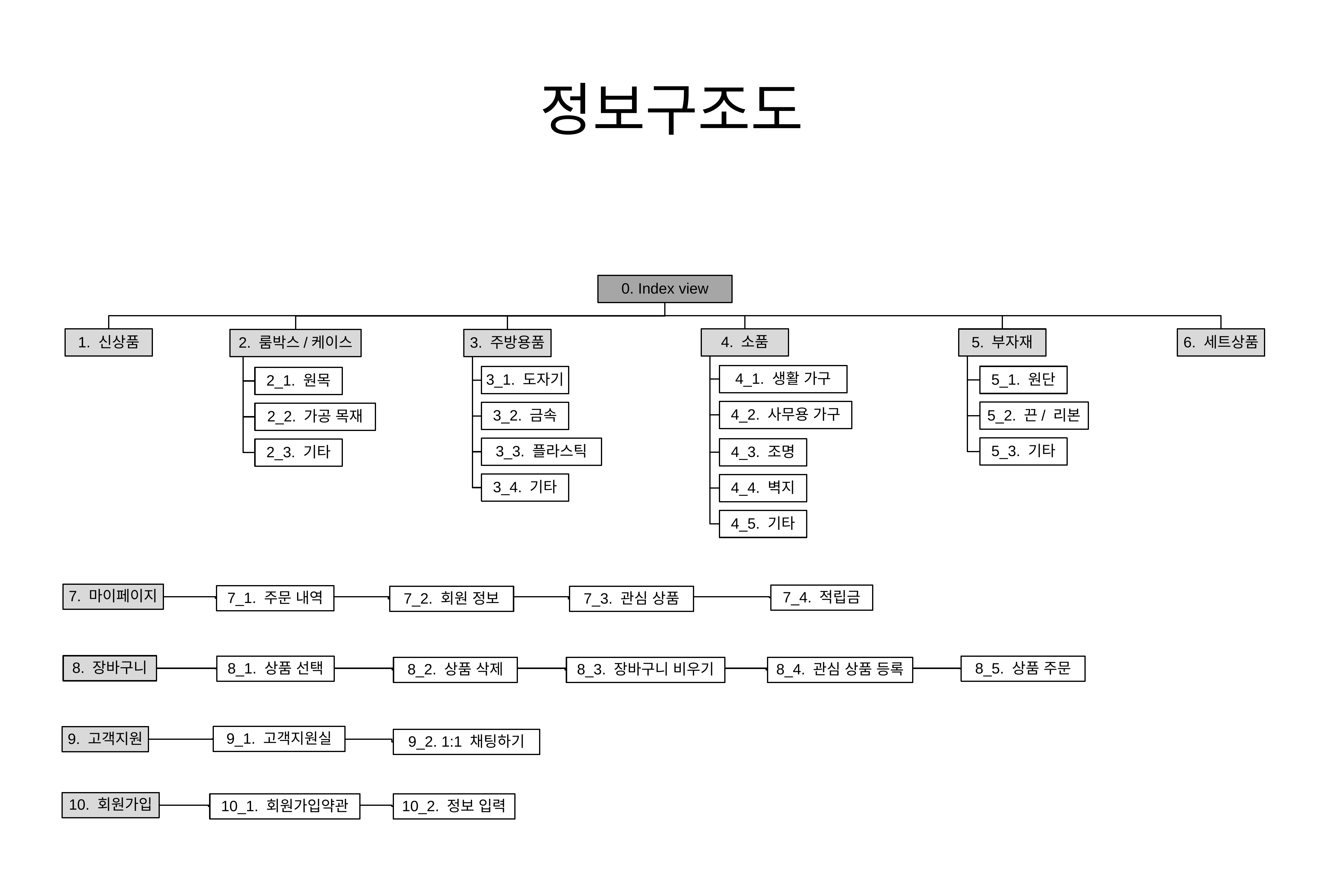

# 정보구조도
0. Index view
1. 신상품
2. 룸박스/케이스
2_1. 원목
2_2. 가공 목재
2_3. 기타
3. 주방용품
3_1. 도자기
3_2. 금속
3_3. 플라스틱
3_4. 기타
4. 소품
4_1. 생활 가구
4_2. 사무용 가구
4_3. 조명
4_4. 벽지
4_5. 기타
5. 부자재
5_1. 원단
5_2. 끈/ 리본
5_3. 기타
6. 세트상품
7. 마이페이지
7_1. 주문 내역
7_2. 회원 정보
7_3. 관심 상품
7_4. 적립금
8. 장바구니
8_1. 상품 선택
8_2. 상품 삭제
8_3. 장바구니 비우기
8_4. 관심 상품 등록
8_5. 상품 주문
9. 고객지원
9_1. 고객지원실
9_2. 1:1 채팅하기
10. 회원가입
10_1. 회원가입약관
10_2. 정보 입력